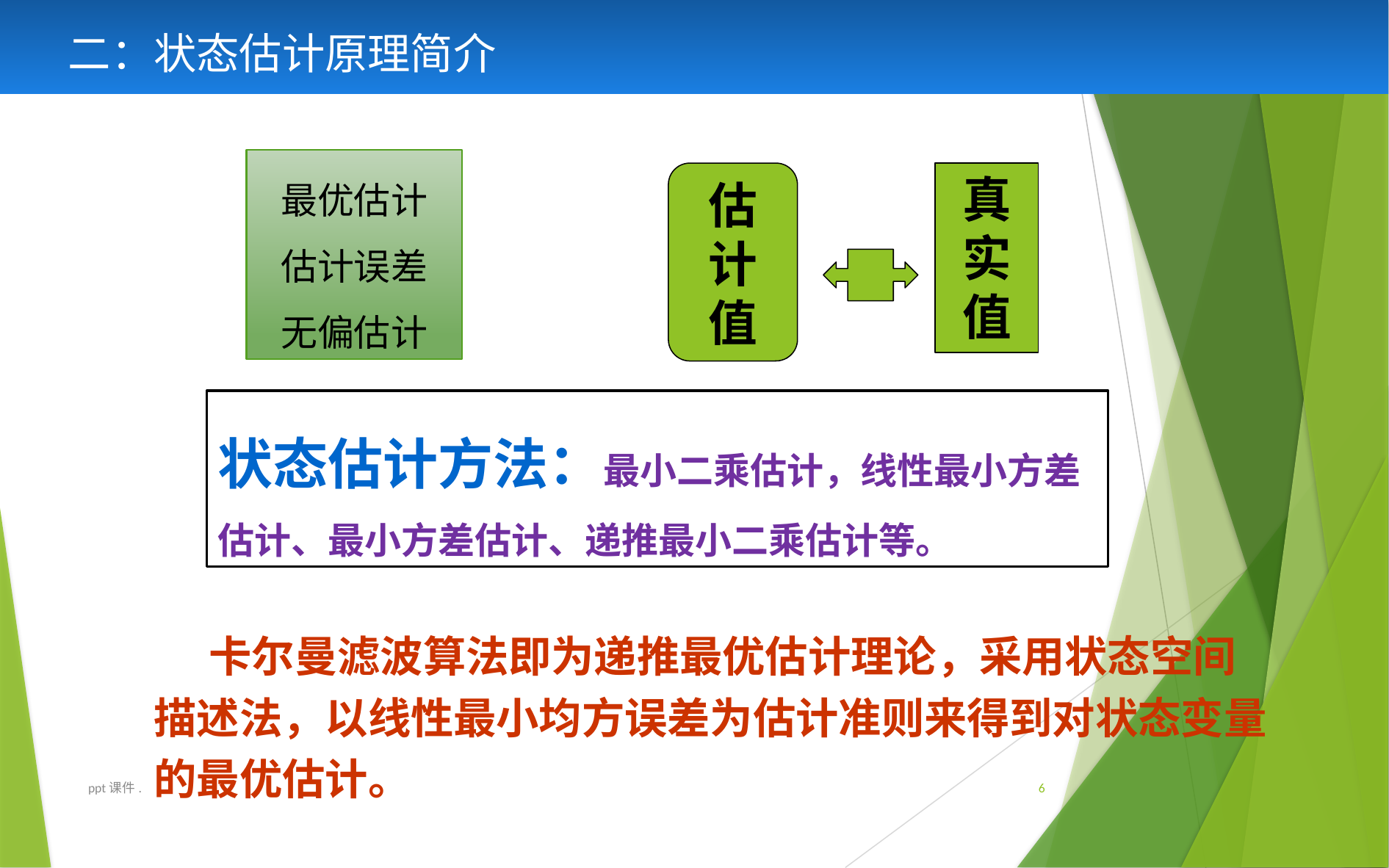

二：状态估计原理简介
最优估计
估计误差
无偏估计
估计值
真
实
值

状态估计方法：最小二乘估计，线性最小方差估计、最小方差估计、递推最小二乘估计等。
卡尔曼滤波算法即为递推最优估计理论，采用状态空间描述法，以线性最小均方误差为估计准则来得到对状态变量的最优估计。
ppt课件.
6